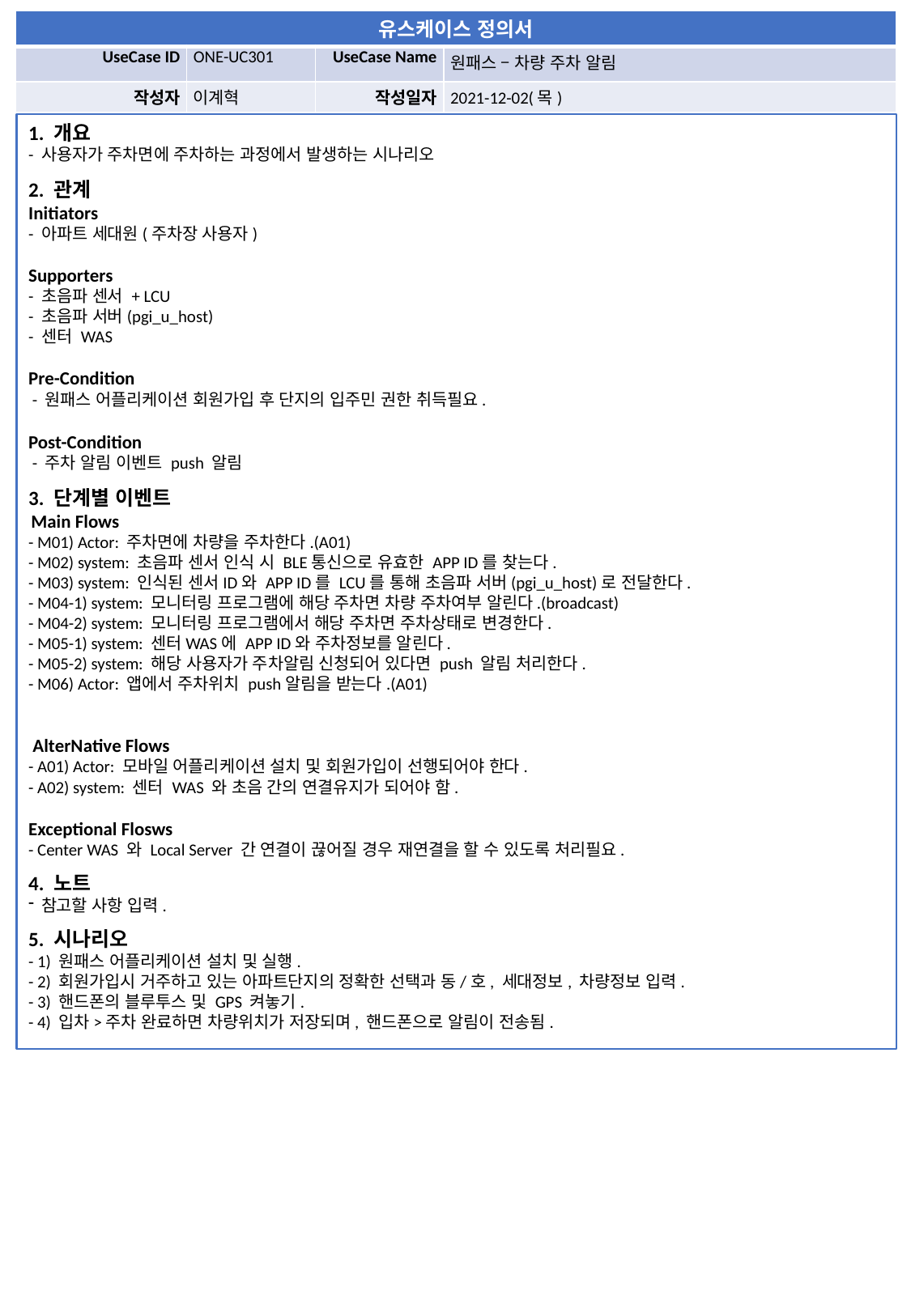

| 유스케이스 정의서 |  |  |  |
| --- | --- | --- | --- |
| UseCase ID | ONE-UC301 | UseCase Name | 원패스 – 차량 주차 알림 |
| 작성자 | 이계혁 | 작성일자 | 2021-12-02(목) |
1. 개요
- 사용자가 주차면에 주차하는 과정에서 발생하는 시나리오

2. 관계
Initiators
- 아파트 세대원(주차장 사용자)

Supporters
- 초음파 센서 + LCU
- 초음파 서버(pgi_u_host)
- 센터 WAS

Pre-Condition
 - 원패스 어플리케이션 회원가입 후 단지의 입주민 권한 취득필요.

Post-Condition
 - 주차 알림 이벤트 push 알림

3. 단계별 이벤트
 Main Flows
- M01) Actor: 주차면에 차량을 주차한다.(A01)
- M02) system: 초음파 센서 인식 시 BLE통신으로 유효한 APP ID를 찾는다.
- M03) system: 인식된 센서ID와 APP ID를 LCU를 통해 초음파 서버(pgi_u_host)로 전달한다.
- M04-1) system: 모니터링 프로그램에 해당 주차면 차량 주차여부 알린다.(broadcast)
- M04-2) system: 모니터링 프로그램에서 해당 주차면 주차상태로 변경한다.
- M05-1) system: 센터WAS에 APP ID와 주차정보를 알린다.
- M05-2) system: 해당 사용자가 주차알림 신청되어 있다면 push 알림 처리한다.
- M06) Actor: 앱에서 주차위치 push알림을 받는다.(A01)

 AlterNative Flows
- A01) Actor: 모바일 어플리케이션 설치 및 회원가입이 선행되어야 한다.
- A02) system: 센터 WAS 와 초음 간의 연결유지가 되어야 함.

Exceptional Flosws
- Center WAS 와 Local Server 간 연결이 끊어질 경우 재연결을 할 수 있도록 처리필요.

4. 노트
참고할 사항 입력.

5. 시나리오
- 1) 원패스 어플리케이션 설치 및 실행.
- 2) 회원가입시 거주하고 있는 아파트단지의 정확한 선택과 동/호, 세대정보, 차량정보 입력.
- 3) 핸드폰의 블루투스 및 GPS 켜놓기.
- 4) 입차>주차 완료하면 차량위치가 저장되며, 핸드폰으로 알림이 전송됨.